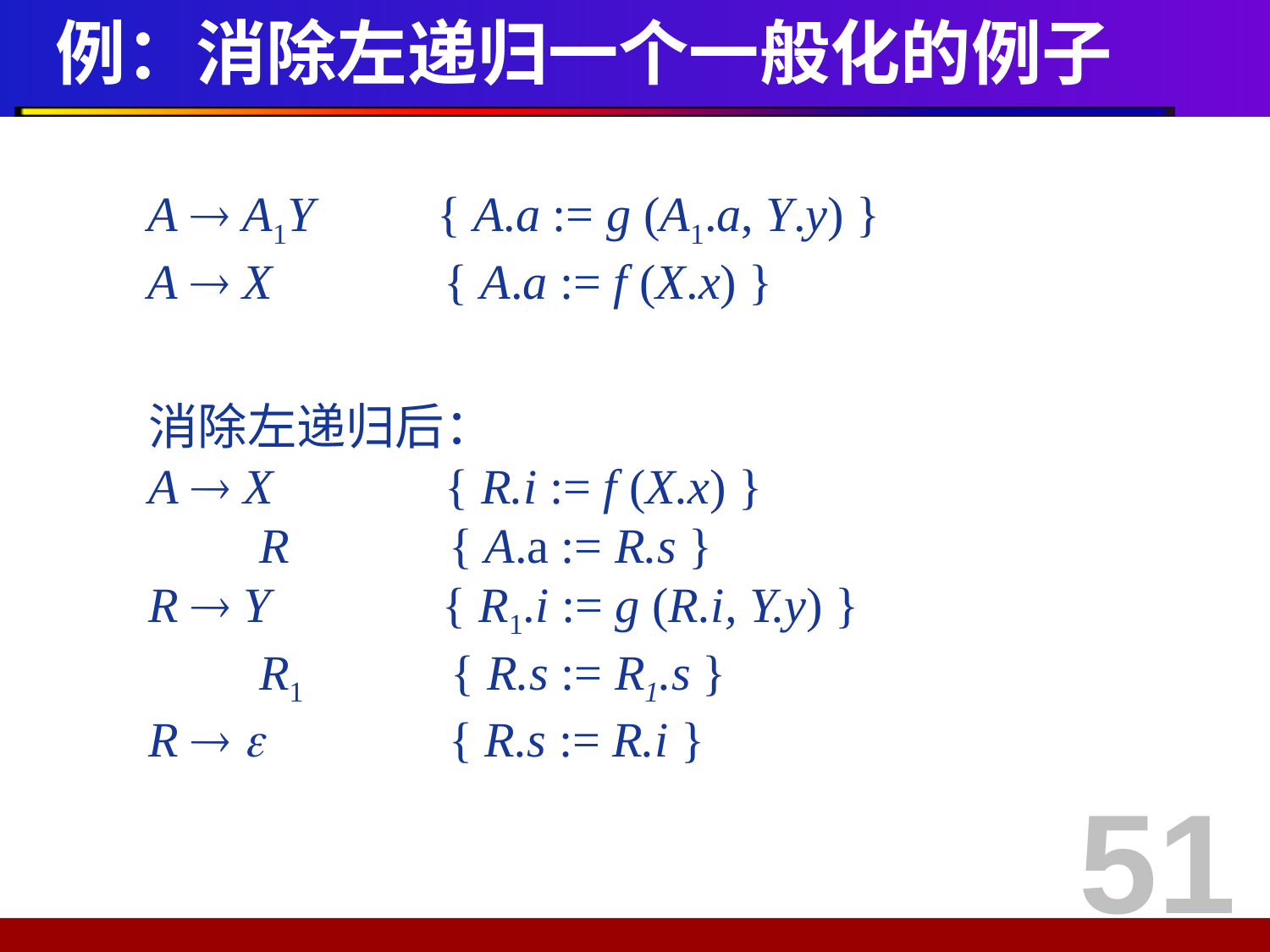

# 例：消除左递归一个一般化的例子
     A → A1Y          { A.a := g (A1.a, Y.y) }
     A → X              { A.a := f (X.x) }
消除左递归后：
A → X              { R.i := f (X.x) }
         R             { A.a := R.s }
R → Y              { R1.i := g (R.i, Y.y) }
         R1            { R.s := R1.s }
R → ε               { R.s := R.i }
51